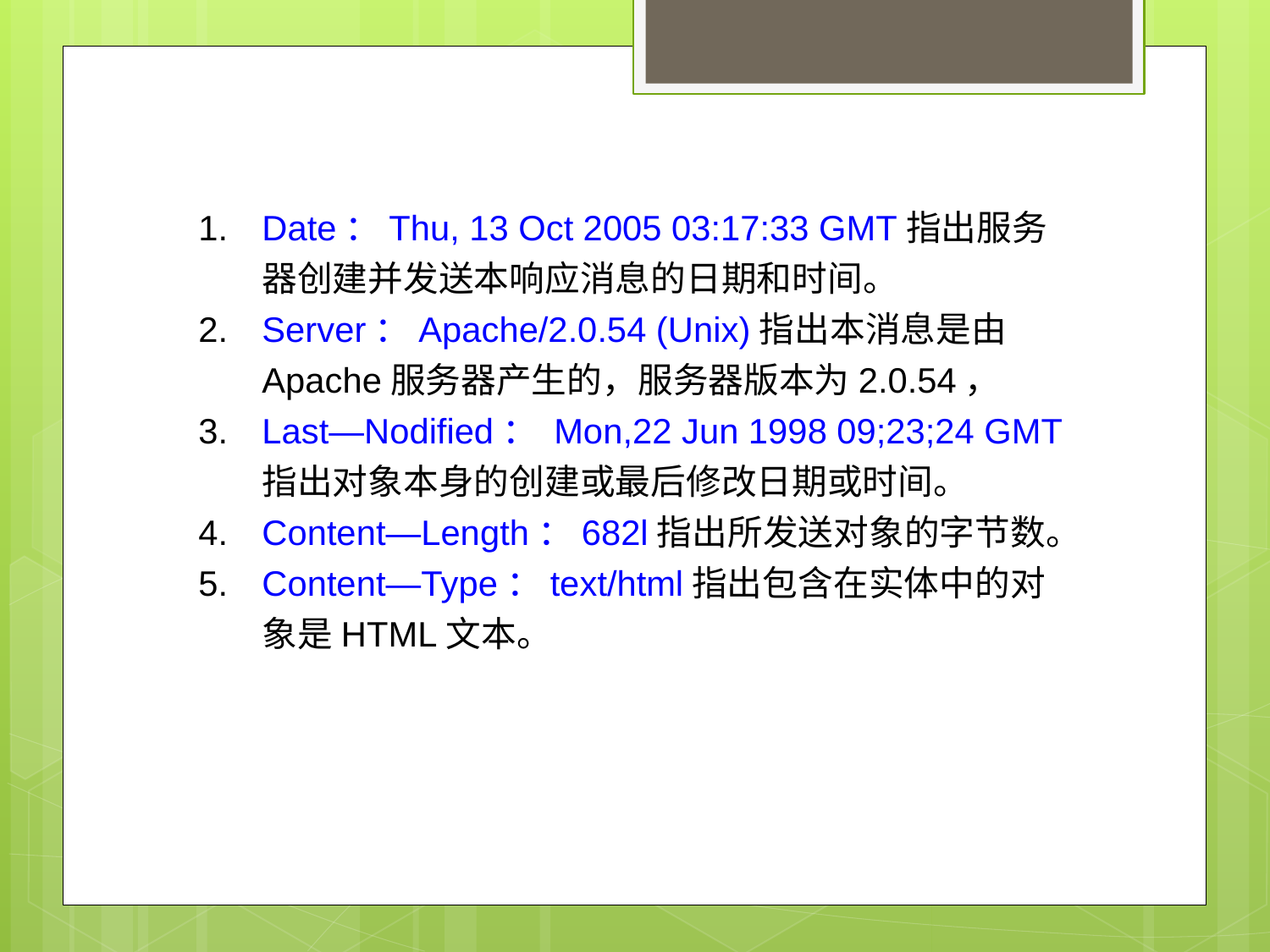

Date：Thu, 13 Oct 2005 03:17:33 GMT指出服务器创建并发送本响应消息的日期和时间。
Server：Apache/2.0.54 (Unix)指出本消息是由Apache服务器产生的，服务器版本为2.0.54，
Last—Nodified： Mon,22 Jun 1998 09;23;24 GMT 指出对象本身的创建或最后修改日期或时间。
Content—Length：682l指出所发送对象的字节数。
Content—Type：text/html指出包含在实体中的对象是HTML文本。